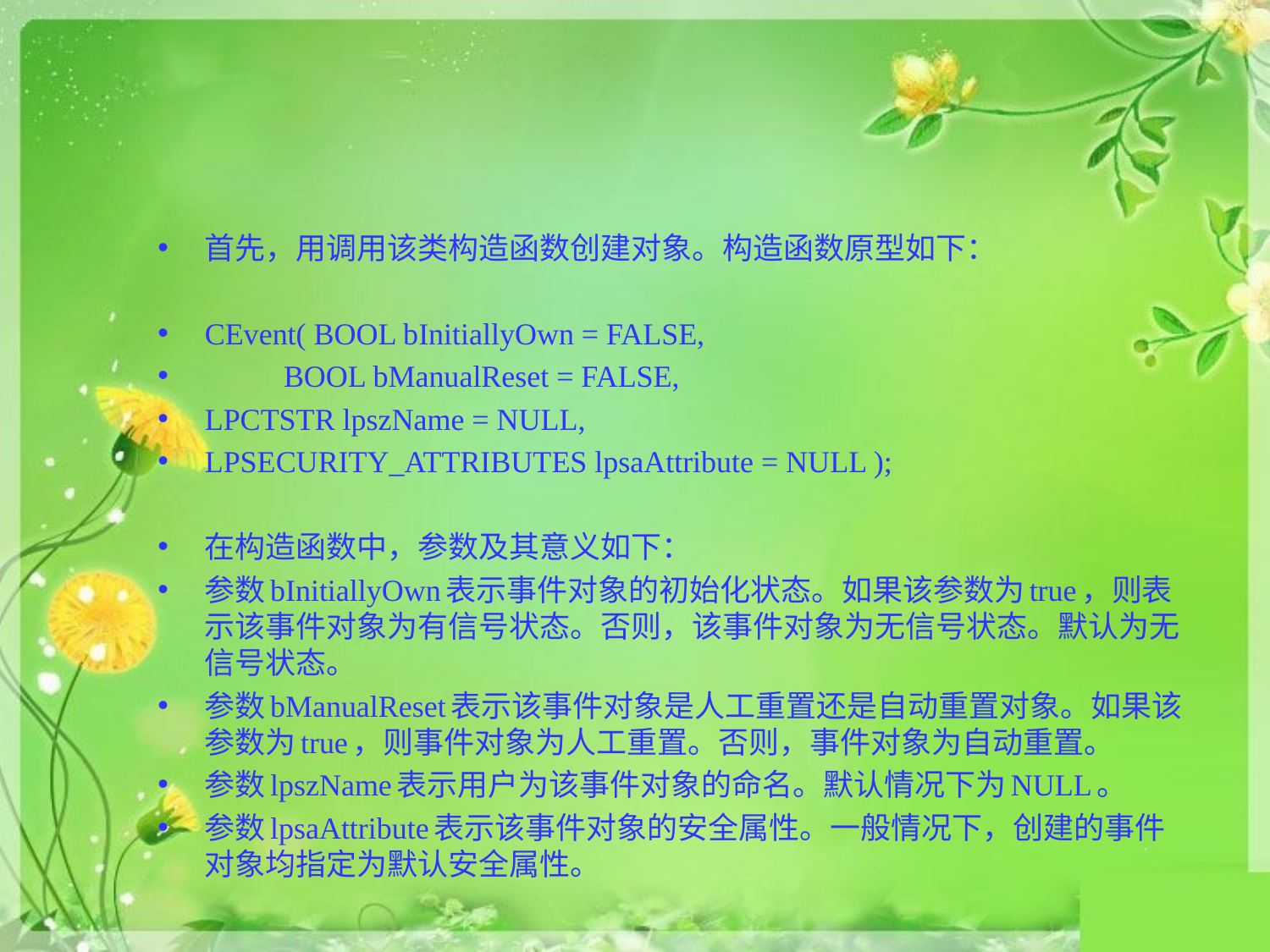

#
首先，用调用该类构造函数创建对象。构造函数原型如下：

CEvent( BOOL bInitiallyOwn = FALSE,
 		BOOL bManualReset = FALSE,
LPCTSTR lpszName = NULL,
LPSECURITY_ATTRIBUTES lpsaAttribute = NULL );

在构造函数中，参数及其意义如下：
参数bInitiallyOwn表示事件对象的初始化状态。如果该参数为true，则表示该事件对象为有信号状态。否则，该事件对象为无信号状态。默认为无信号状态。
参数bManualReset表示该事件对象是人工重置还是自动重置对象。如果该参数为true，则事件对象为人工重置。否则，事件对象为自动重置。
参数lpszName表示用户为该事件对象的命名。默认情况下为NULL。
参数lpsaAttribute表示该事件对象的安全属性。一般情况下，创建的事件对象均指定为默认安全属性。